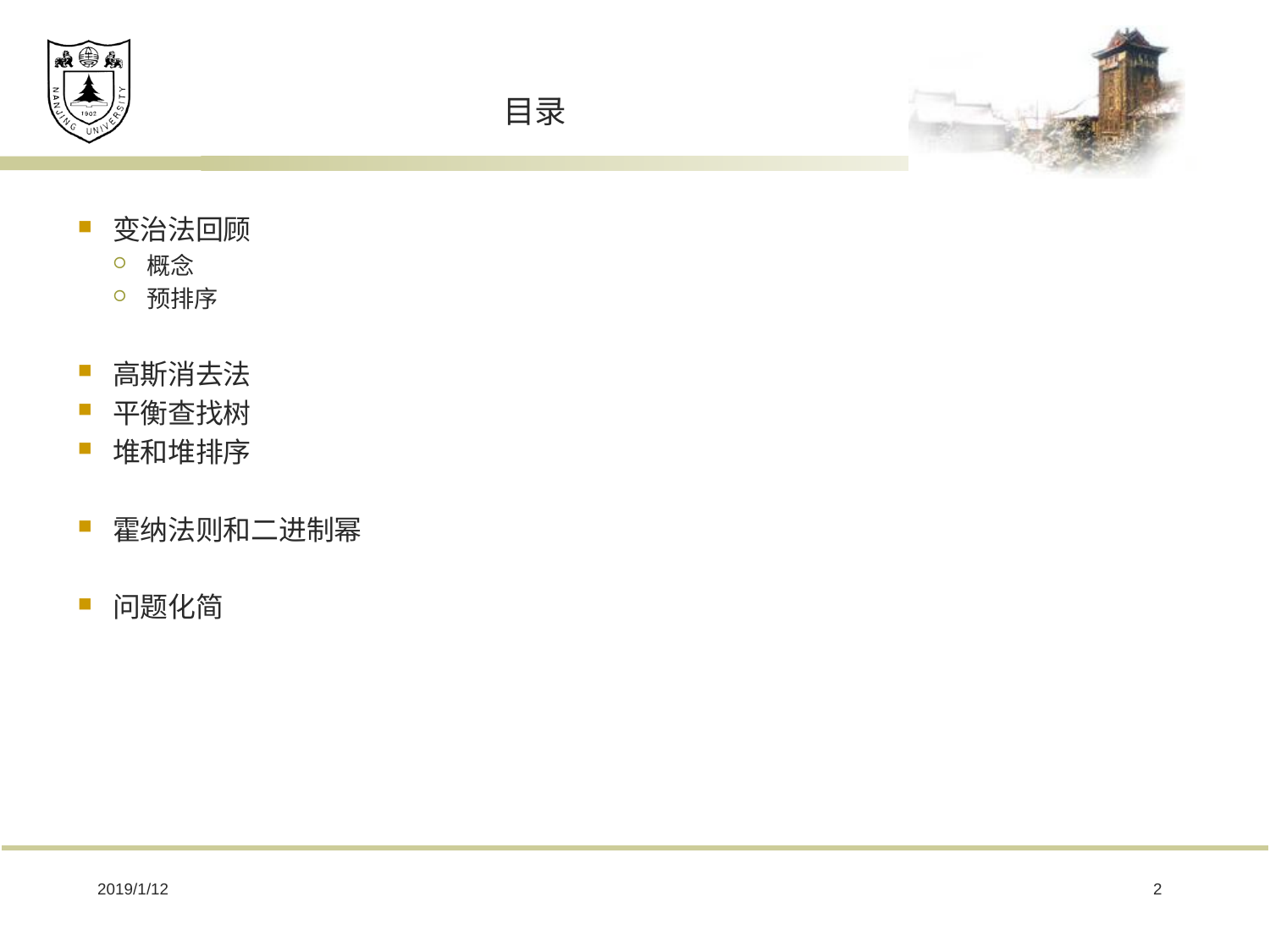

# 目录
变治法回顾
概念
预排序

高斯消去法
平衡查找树
堆和堆排序

霍纳法则和二进制幂

问题化简
2019/1/12
2